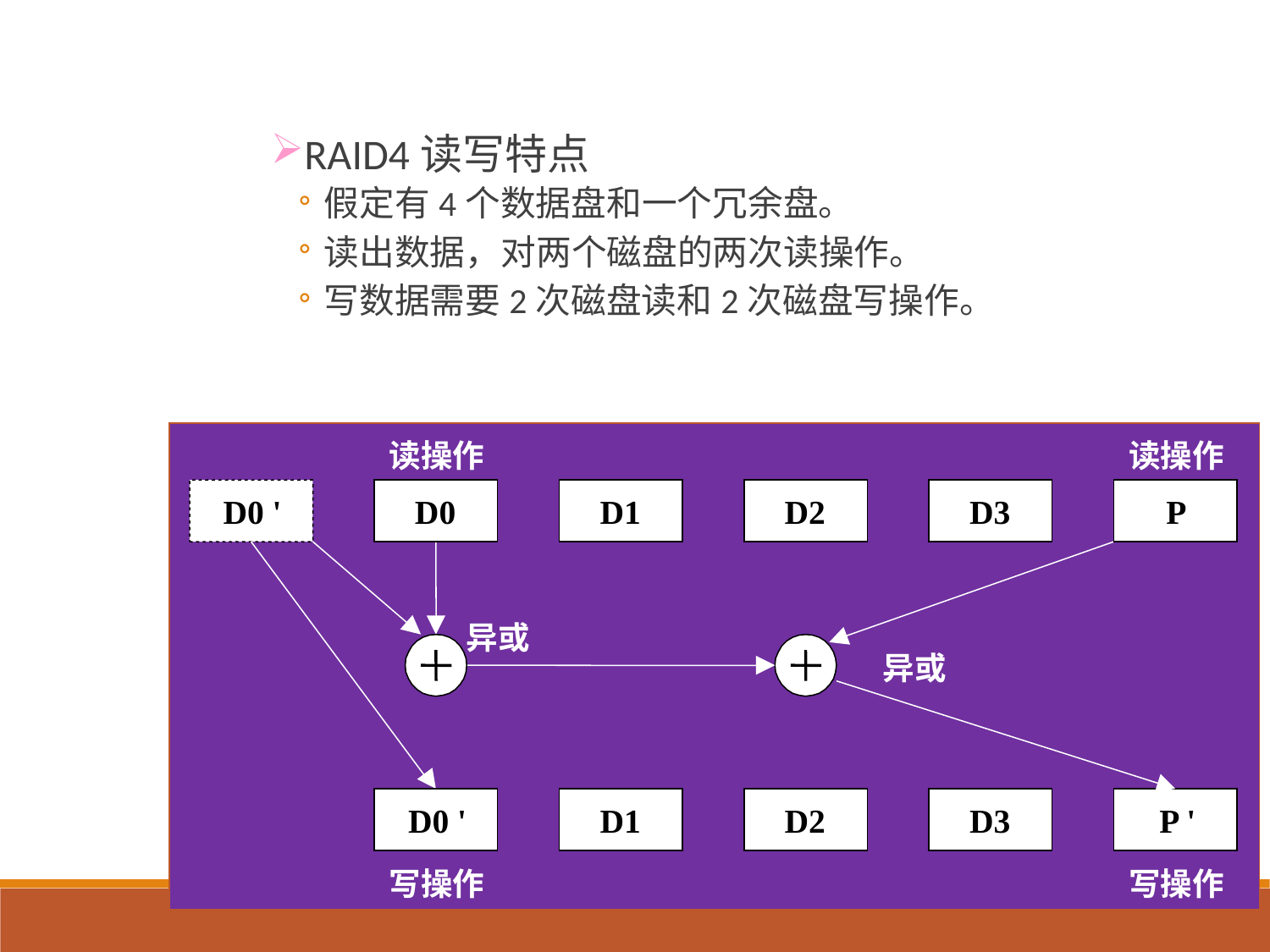

RAID4读写特点
假定有4个数据盘和一个冗余盘。
读出数据，对两个磁盘的两次读操作。
写数据需要2次磁盘读和2次磁盘写操作。

读操作
读操作

D0 '

D0
D1
D2
D3
P

异或

异或

D0 '
D1
D2
D3
P '
写操作
写操作